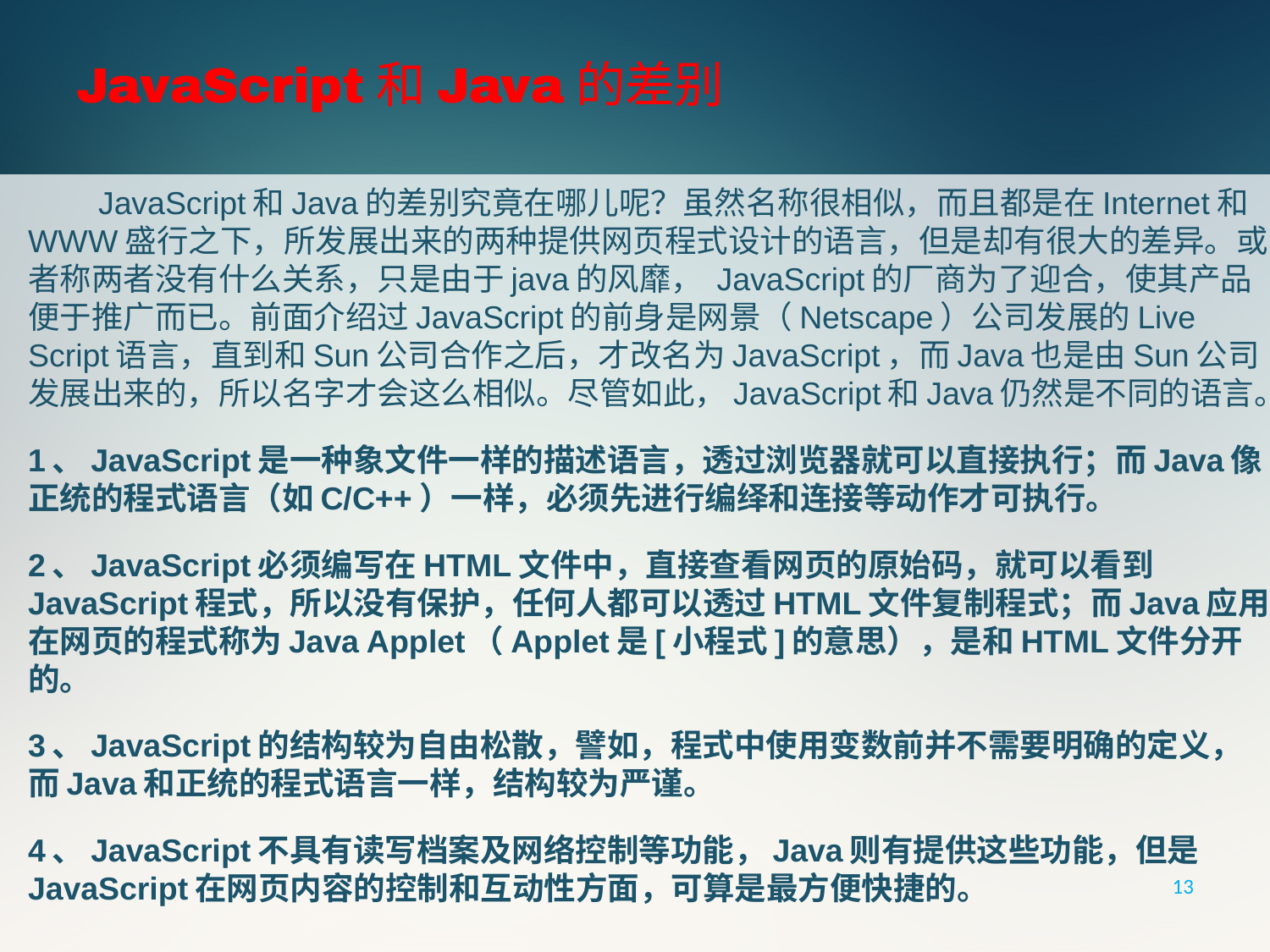

# JavaScript和Java的差别
　　JavaScript和Java的差别究竟在哪儿呢？虽然名称很相似，而且都是在Internet和WWW盛行之下，所发展出来的两种提供网页程式设计的语言，但是却有很大的差异。或者称两者没有什么关系，只是由于java的风靡， JavaScript的厂商为了迎合，使其产品便于推广而已。前面介绍过JavaScript的前身是网景（Netscape）公司发展的Live Script语言，直到和Sun公司合作之后，才改名为JavaScript，而Java也是由Sun公司发展出来的，所以名字才会这么相似。尽管如此，JavaScript和Java仍然是不同的语言。
1、JavaScript是一种象文件一样的描述语言，透过浏览器就可以直接执行；而Java像正统的程式语言（如C/C++）一样，必须先进行编绎和连接等动作才可执行。
2、JavaScript必须编写在HTML文件中，直接查看网页的原始码，就可以看到JavaScript程式，所以没有保护，任何人都可以透过HTML文件复制程式；而Java应用在网页的程式称为Java Applet（Applet是[小程式]的意思），是和HTML文件分开的。
3、JavaScript的结构较为自由松散，譬如，程式中使用变数前并不需要明确的定义，而Java和正统的程式语言一样，结构较为严谨。
4、JavaScript不具有读写档案及网络控制等功能，Java则有提供这些功能，但是JavaScript在网页内容的控制和互动性方面，可算是最方便快捷的。
13